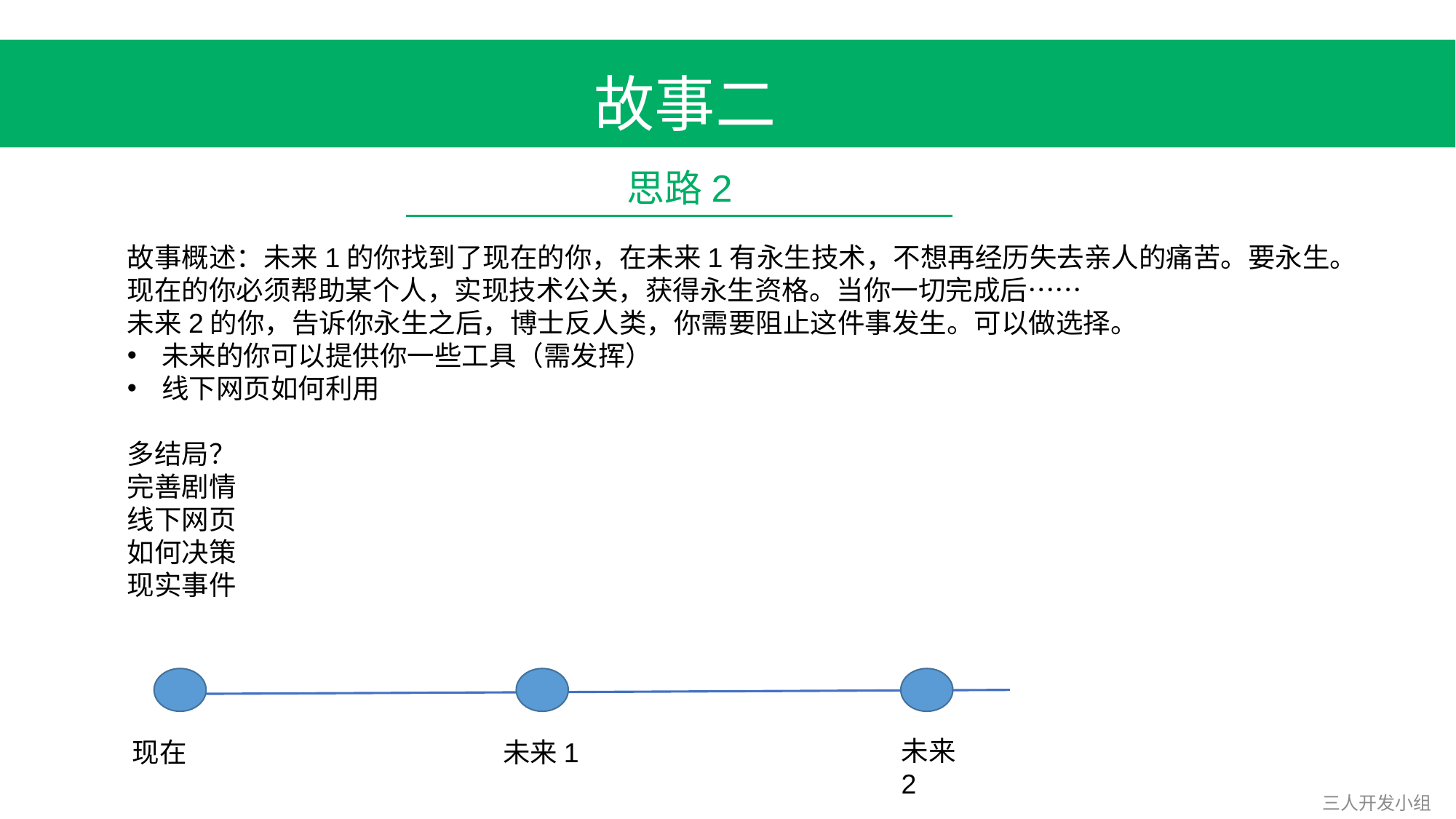

故事二
思路2
故事概述：未来1的你找到了现在的你，在未来1有永生技术，不想再经历失去亲人的痛苦。要永生。现在的你必须帮助某个人，实现技术公关，获得永生资格。当你一切完成后……
未来2的你，告诉你永生之后，博士反人类，你需要阻止这件事发生。可以做选择。
未来的你可以提供你一些工具（需发挥）
线下网页如何利用

多结局？
完善剧情
线下网页
如何决策
现实事件

未来2
现在
未来1
三人开发小组